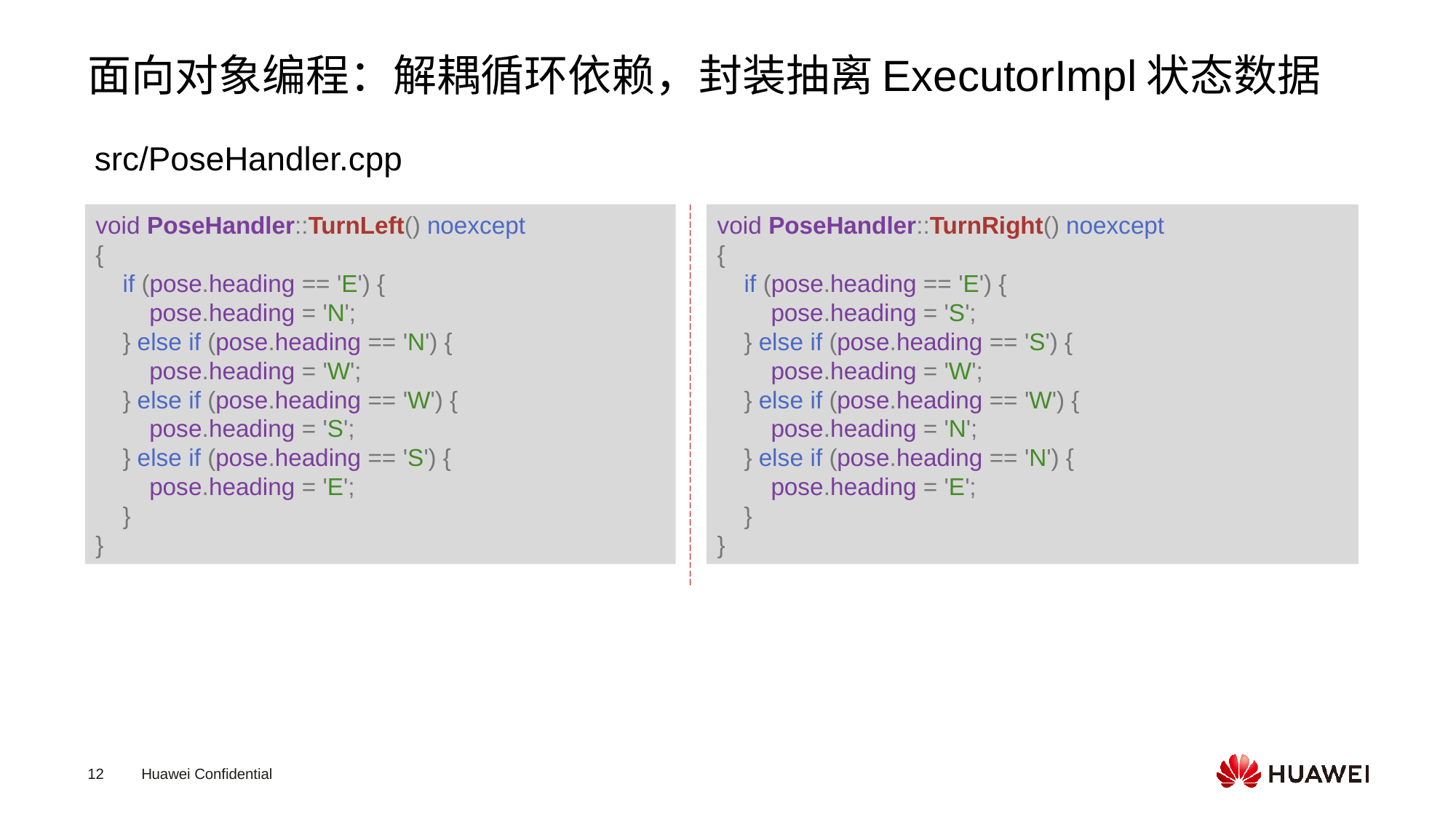

# 面向对象编程：解耦循环依赖，封装抽离ExecutorImpl状态数据
src/PoseHandler.cpp
void PoseHandler::TurnLeft() noexcept
{
    if (pose.heading == 'E') {
        pose.heading = 'N';
    } else if (pose.heading == 'N') {
        pose.heading = 'W';
    } else if (pose.heading == 'W') {
        pose.heading = 'S';
    } else if (pose.heading == 'S') {
        pose.heading = 'E';
    }
}
void PoseHandler::TurnRight() noexcept
{
    if (pose.heading == 'E') {
        pose.heading = 'S';
    } else if (pose.heading == 'S') {
        pose.heading = 'W';
    } else if (pose.heading == 'W') {
        pose.heading = 'N';
    } else if (pose.heading == 'N') {
        pose.heading = 'E';
    }
}